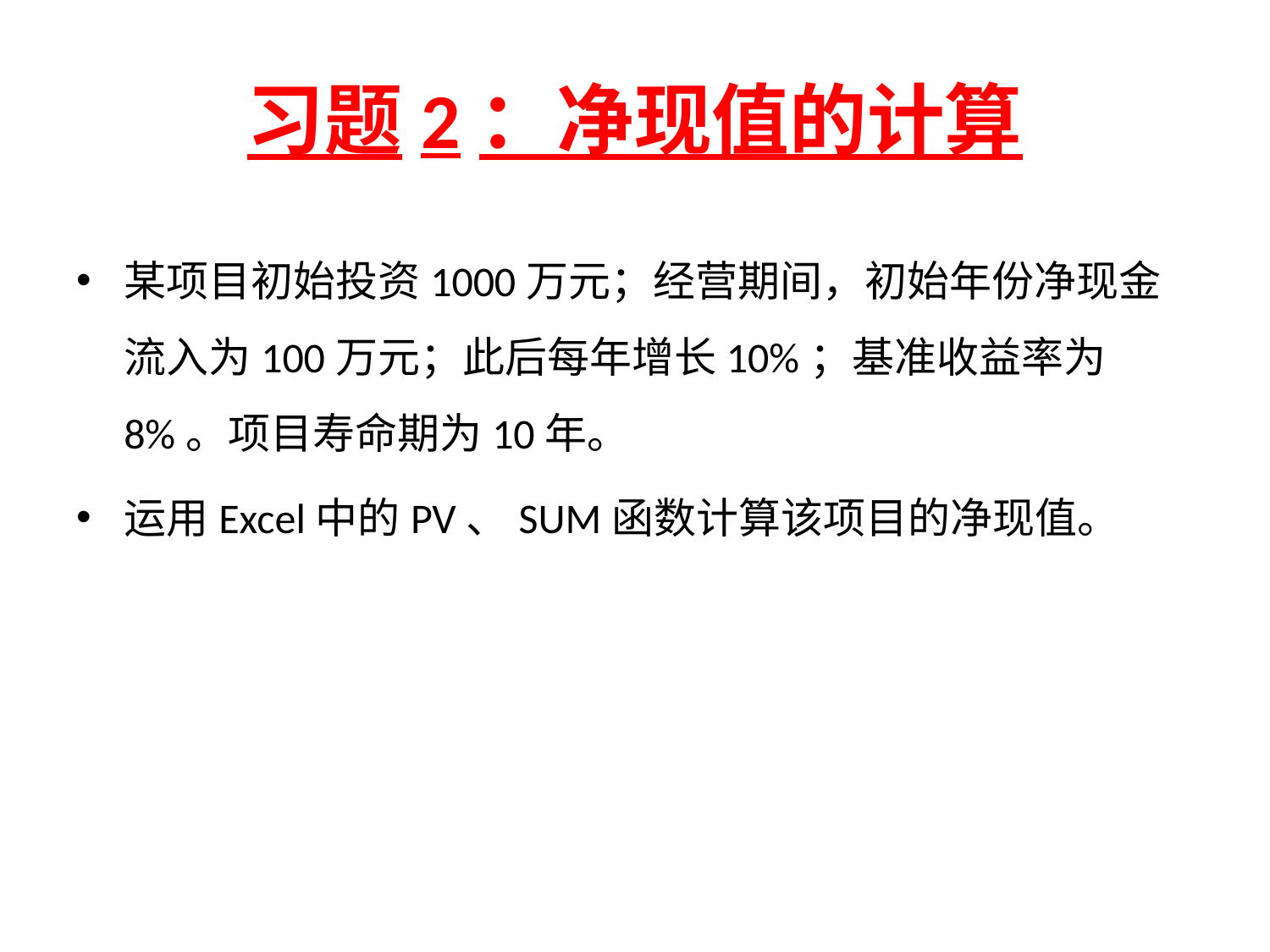

# 习题2：净现值的计算
某项目初始投资1000万元；经营期间，初始年份净现金流入为100万元；此后每年增长10%；基准收益率为8%。项目寿命期为10年。
运用Excel中的PV、SUM函数计算该项目的净现值。